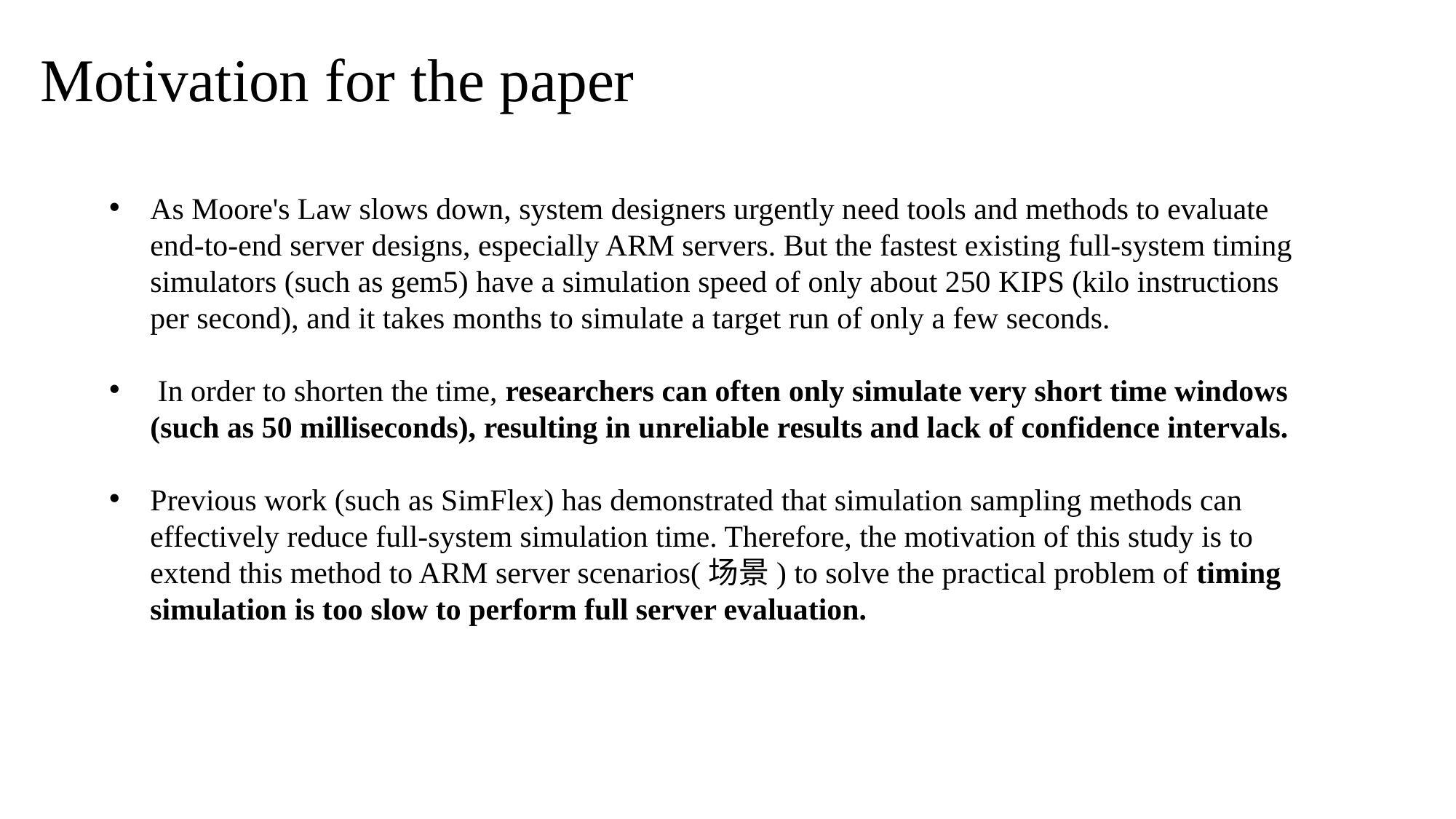

Motivation for the paper
As Moore's Law slows down, system designers urgently need tools and methods to evaluate end-to-end server designs, especially ARM servers. But the fastest existing full-system timing simulators (such as gem5) have a simulation speed of only about 250 KIPS (kilo instructions per second), and it takes months to simulate a target run of only a few seconds.

 In order to shorten the time, researchers can often only simulate very short time windows (such as 50 milliseconds), resulting in unreliable results and lack of confidence intervals.

Previous work (such as SimFlex) has demonstrated that simulation sampling methods can effectively reduce full-system simulation time. Therefore, the motivation of this study is to extend this method to ARM server scenarios(场景) to solve the practical problem of timing simulation is too slow to perform full server evaluation.